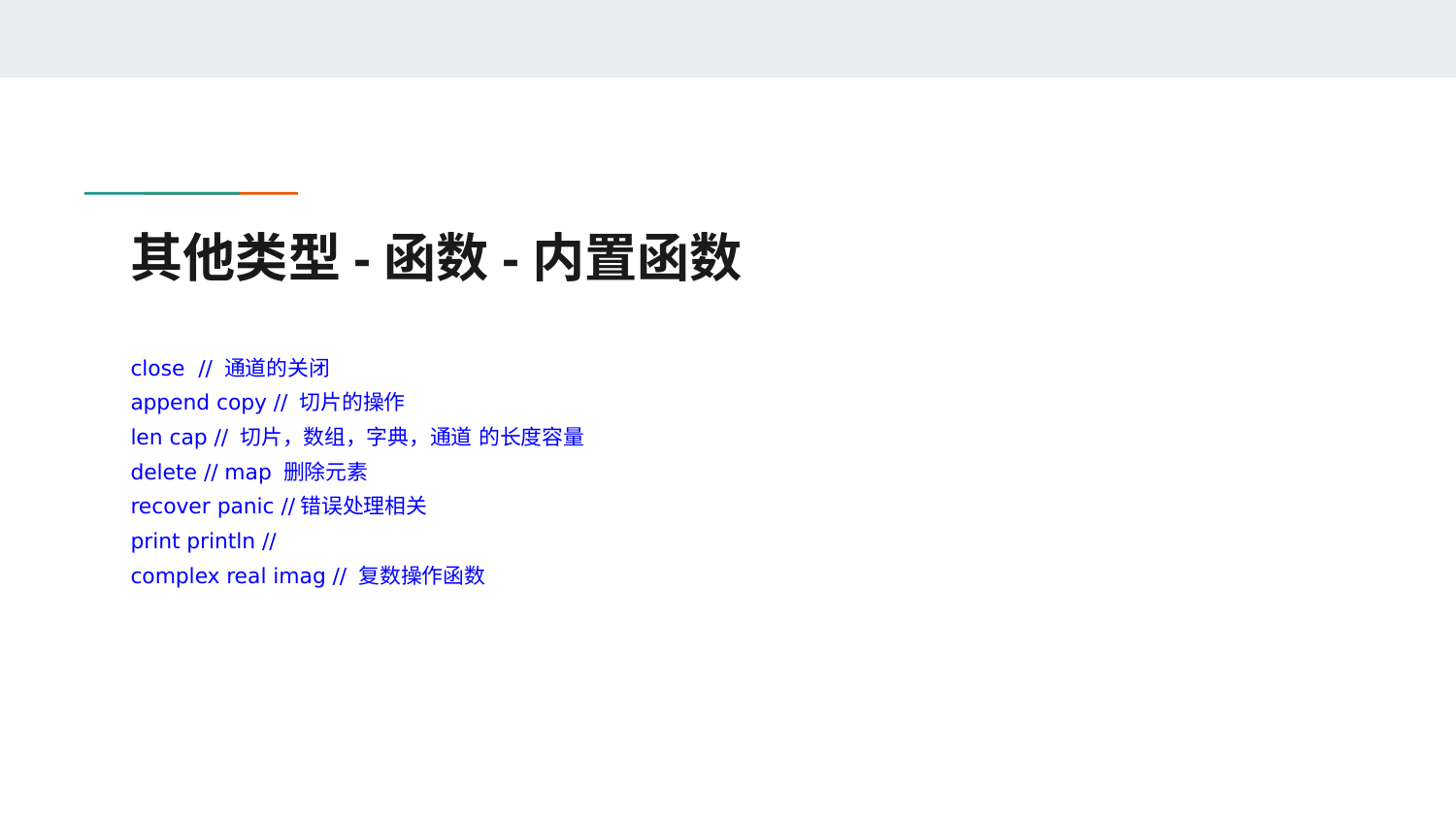

# 其他类型-函数-内置函数
close  // 通道的关闭
append copy // 切片的操作
len cap // 切片，数组，字典，通道 的长度容量
delete // map 删除元素
recover panic //错误处理相关
print println //
complex real imag // 复数操作函数